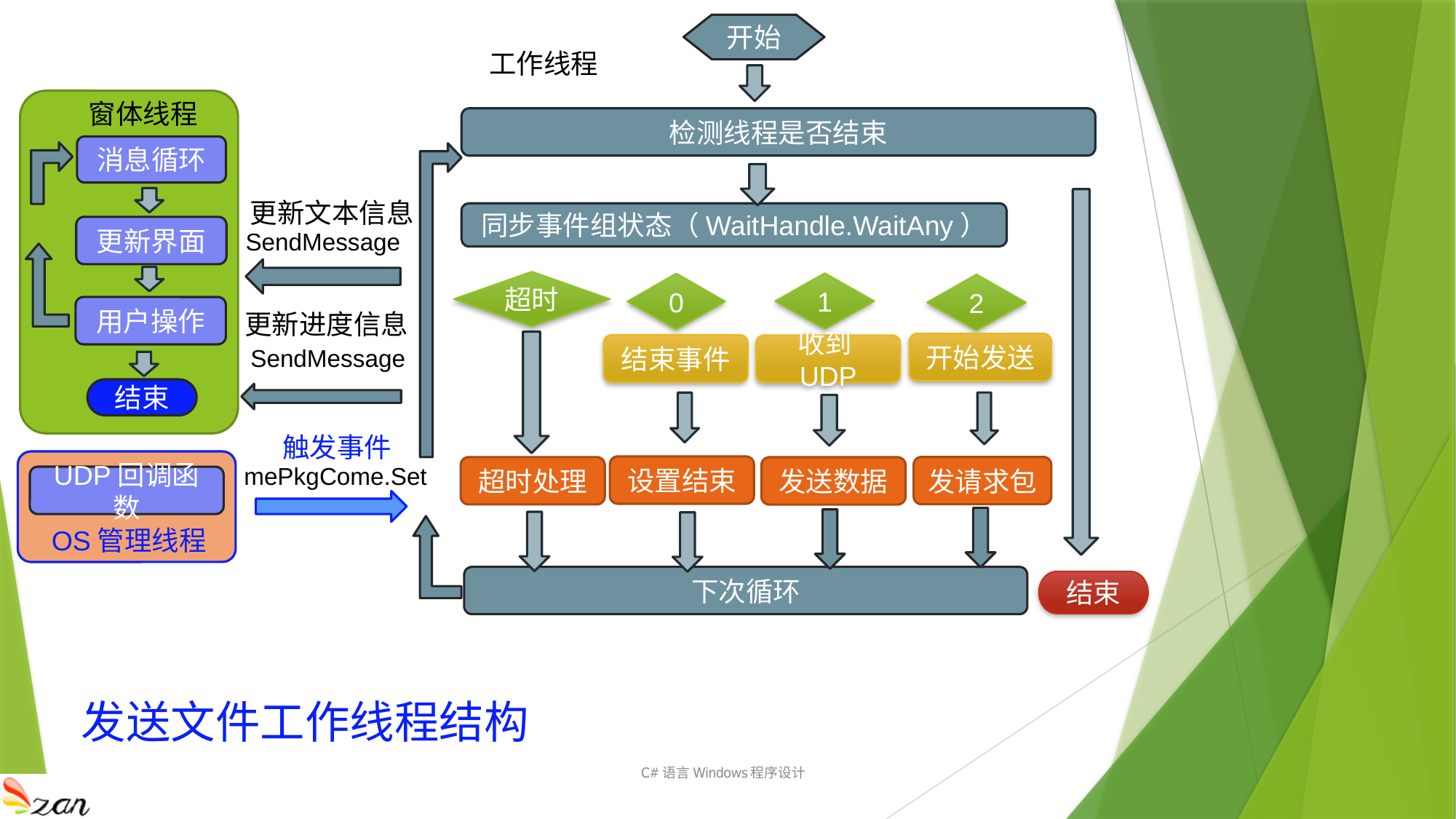

开始
工作线程

窗体线程
检测线程是否结束
消息循环

更新文本信息
同步事件组状态（WaitHandle.WaitAny）
更新界面
SendMessage

超时
1
0
2

用户操作
更新进度信息

开始发送
结束事件
收到UDP
SendMessage

结束

触发事件

mePkgCome.Set
设置结束
发请求包
超时处理
发送数据
UDP回调函数

OS管理线程
下次循环
结束
发送文件工作线程结构
C#语言Windows程序设计